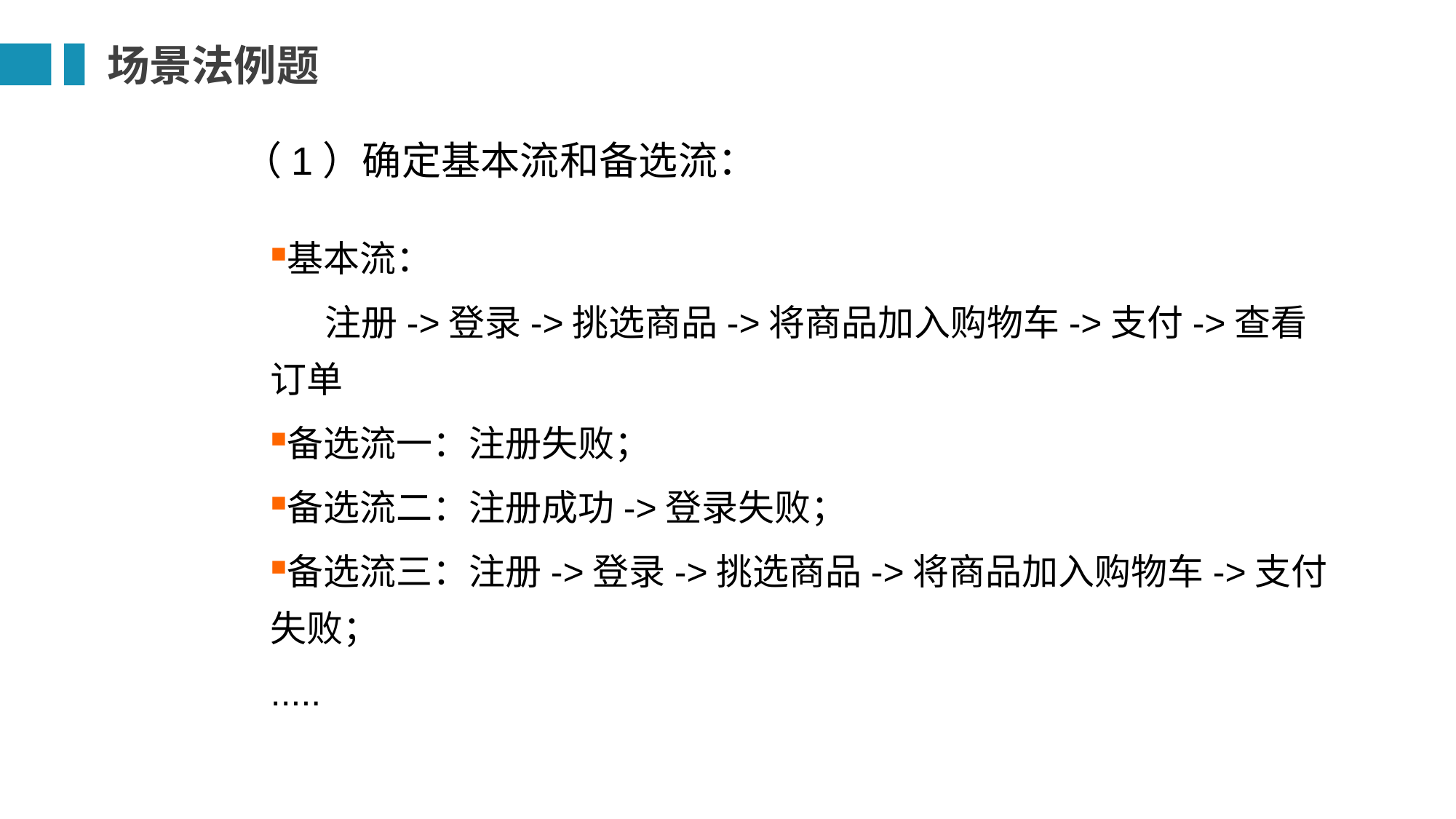

场景法例题

（1）确定基本流和备选流：

基本流：
注册->登录->挑选商品->将商品加入购物车->支付->查看订单
备选流一：注册失败；
备选流二：注册成功->登录失败；
备选流三：注册->登录->挑选商品->将商品加入购物车->支付失败；
.....
124